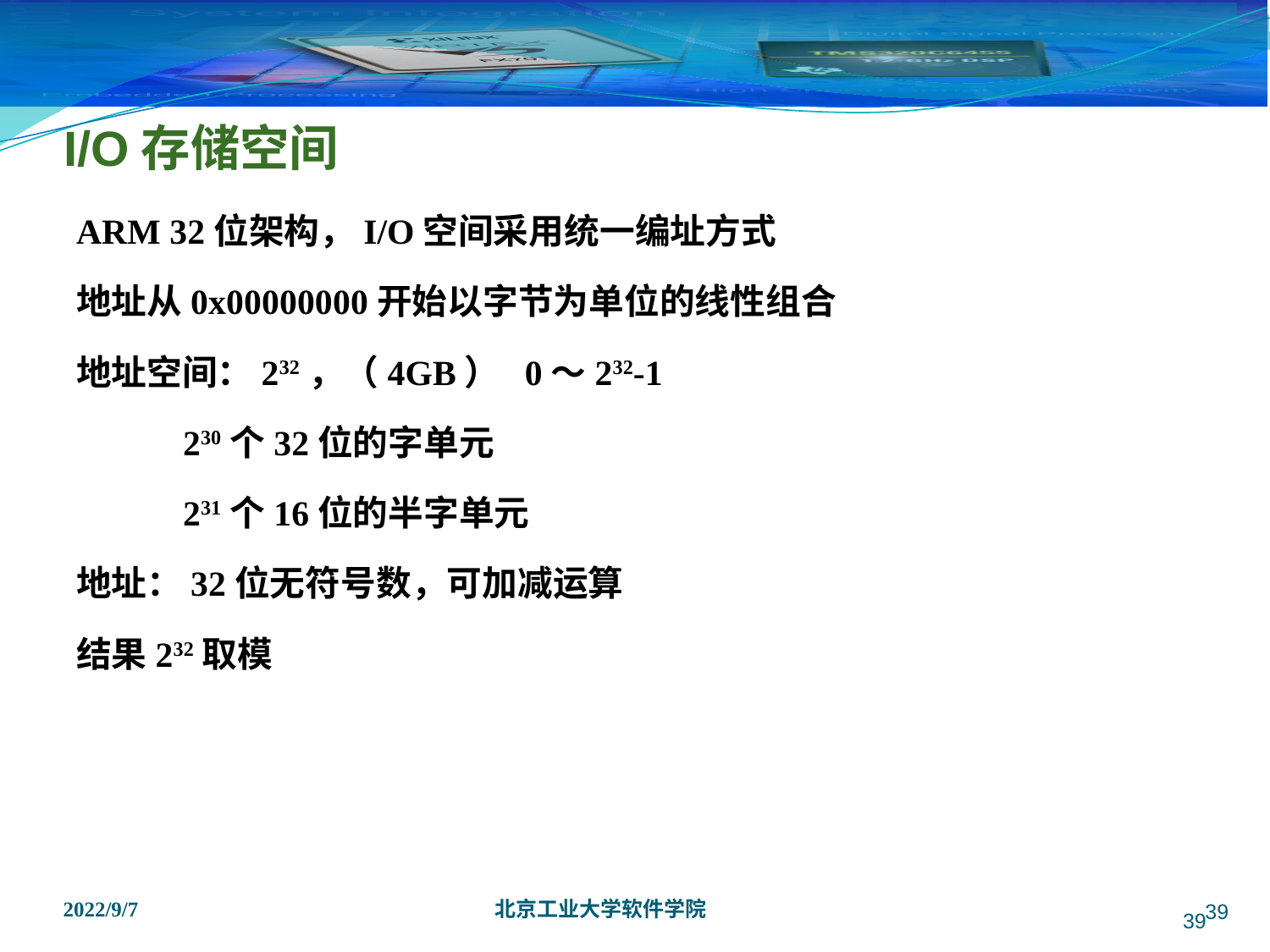

# I/O存储空间
ARM 32位架构，I/O空间采用统一编址方式
地址从0x00000000开始以字节为单位的线性组合
地址空间：232，（4GB）  0～232-1
            230个32位的字单元
            231个16位的半字单元
地址：32位无符号数，可加减运算
结果232取模
39